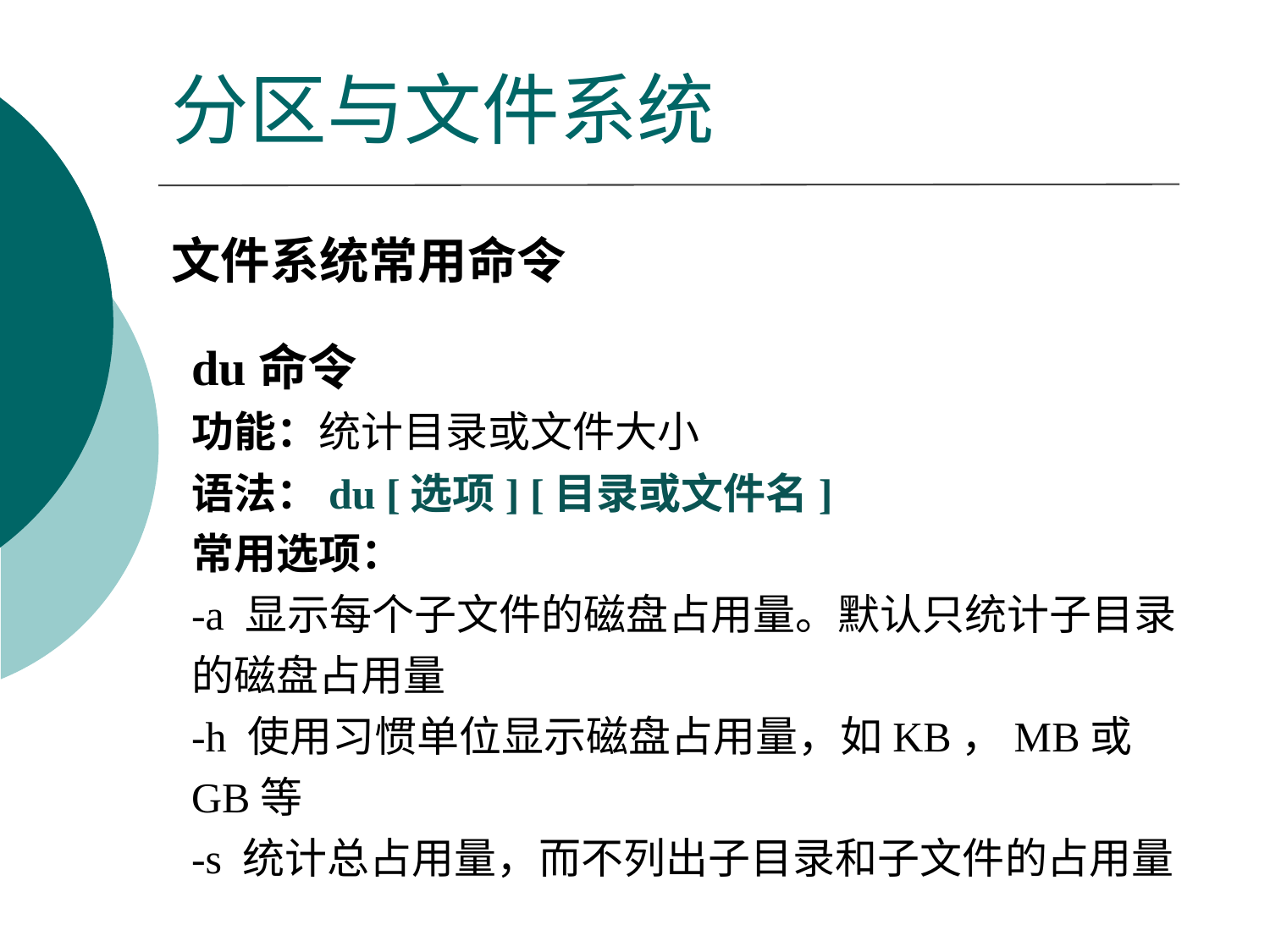

分区与文件系统
文件系统常用命令
du命令
功能：统计目录或文件大小
语法：du [选项] [目录或文件名]
常用选项：
-a 显示每个子文件的磁盘占用量。默认只统计子目录的磁盘占用量
-h 使用习惯单位显示磁盘占用量，如KB，MB或GB等
-s 统计总占用量，而不列出子目录和子文件的占用量